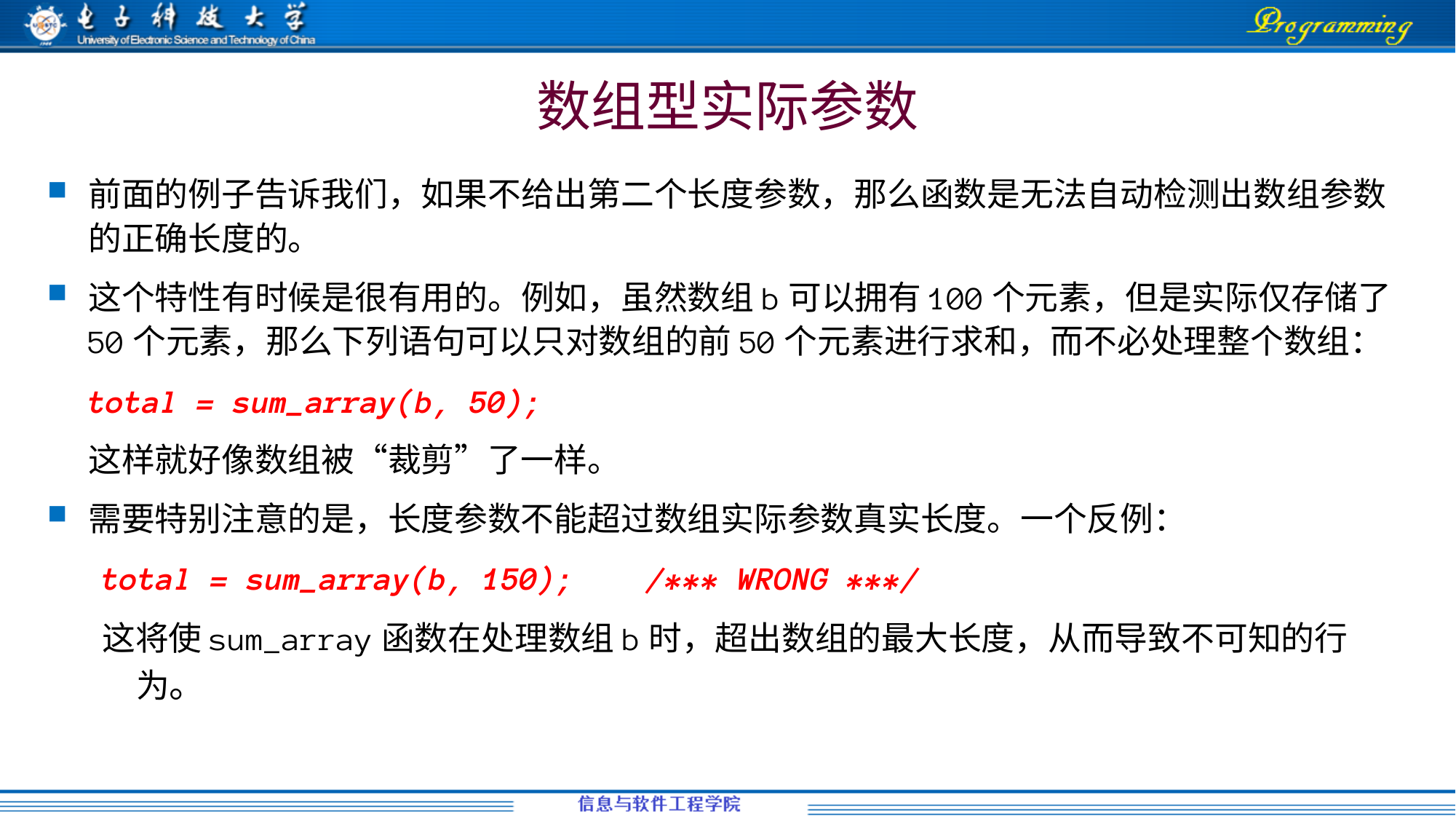

# 数组型实际参数
前面的例子告诉我们，如果不给出第二个长度参数，那么函数是无法自动检测出数组参数的正确长度的。
这个特性有时候是很有用的。例如，虽然数组b可以拥有100个元素，但是实际仅存储了50个元素，那么下列语句可以只对数组的前50个元素进行求和，而不必处理整个数组：
	total = sum_array(b, 50);
	这样就好像数组被“裁剪”了一样。
需要特别注意的是，长度参数不能超过数组实际参数真实长度。一个反例：
total = sum_array(b, 150);    /*** WRONG ***/
这将使sum_array函数在处理数组b时，超出数组的最大长度，从而导致不可知的行为。